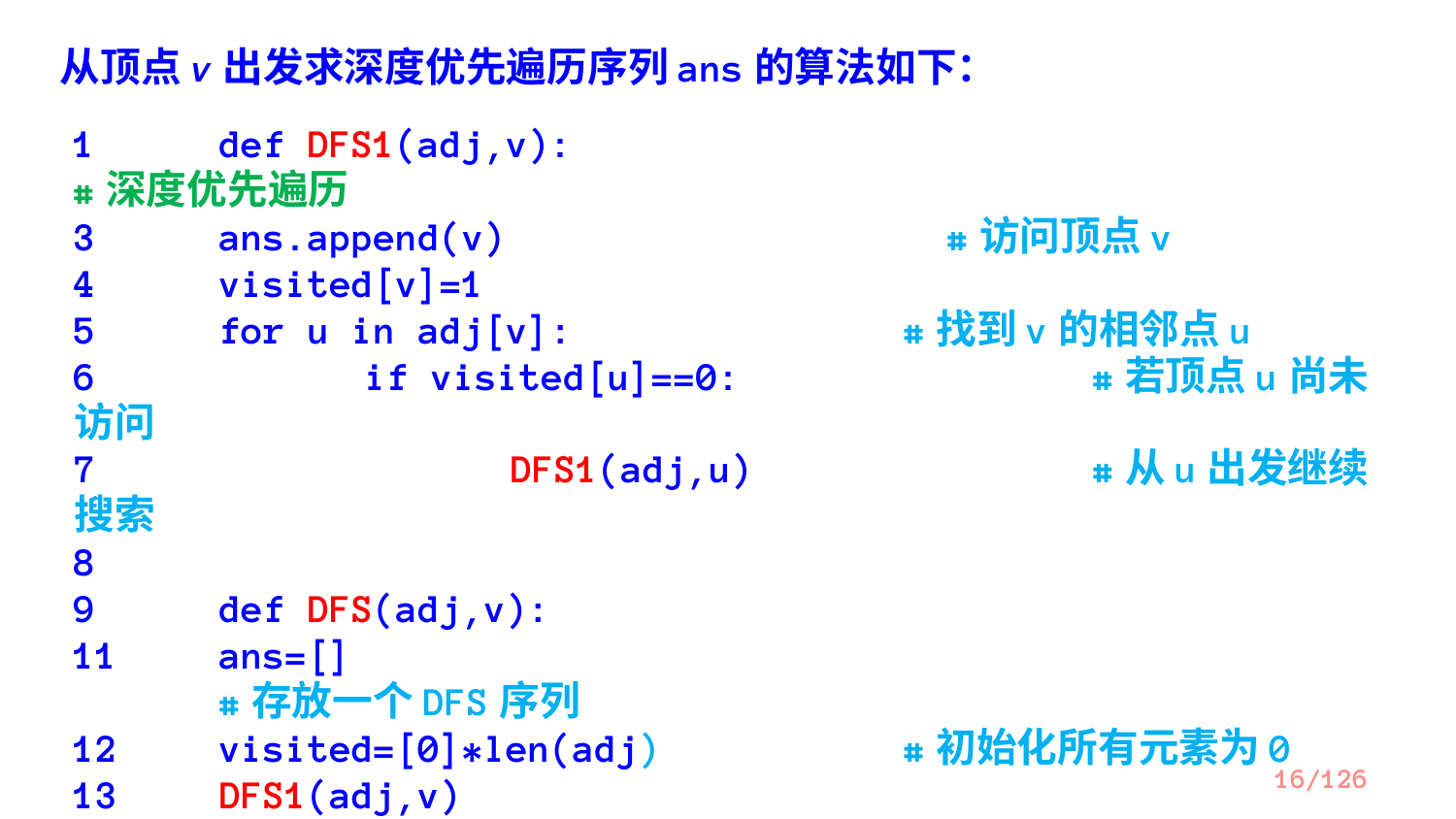

从顶点v出发求深度优先遍历序列ans的算法如下：
1	def DFS1(adj,v):       					#深度优先遍历
3   	ans.append(v)                 	#访问顶点v
4   	visited[v]=1
5   	for u in adj[v]:               #找到v的相邻点u
6    		if visited[u]==0:           	#若顶点u尚未访问
7      		DFS1(adj,u)              	#从u出发继续搜索
8
9	def DFS(adj,v):
11  	ans=[]      								#存放一个DFS序列
12  	visited=[0]*len(adj)           #初始化所有元素为0
13  	DFS1(adj,v)
14  	return ans
16/126